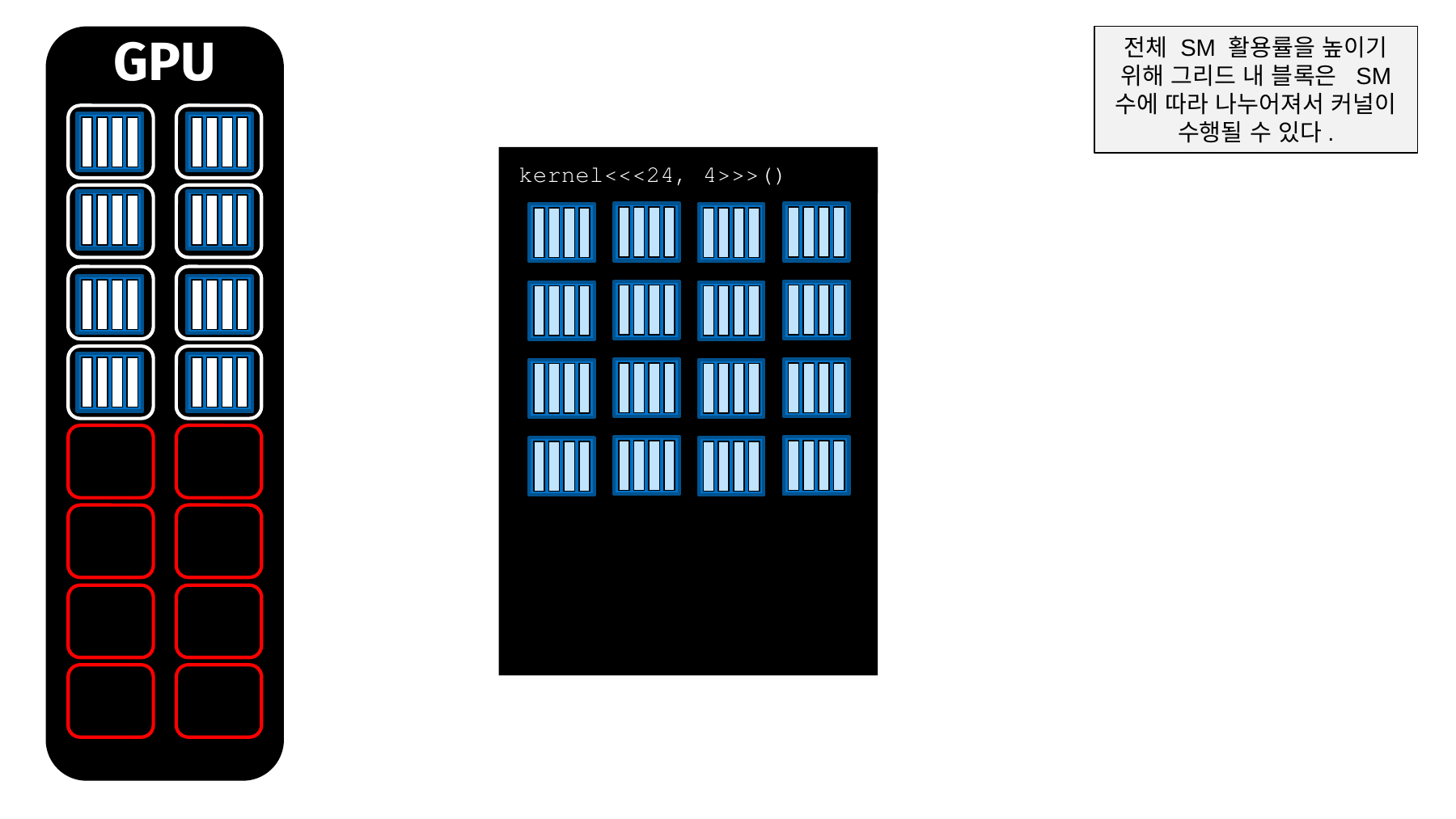

# GPU
전체 SM 활용률을 높이기 위해 그리드 내 블록은  SM 수에 따라 나누어져서 커널이 수행될 수 있다.

SM

kernel<<<24, 4>>>()